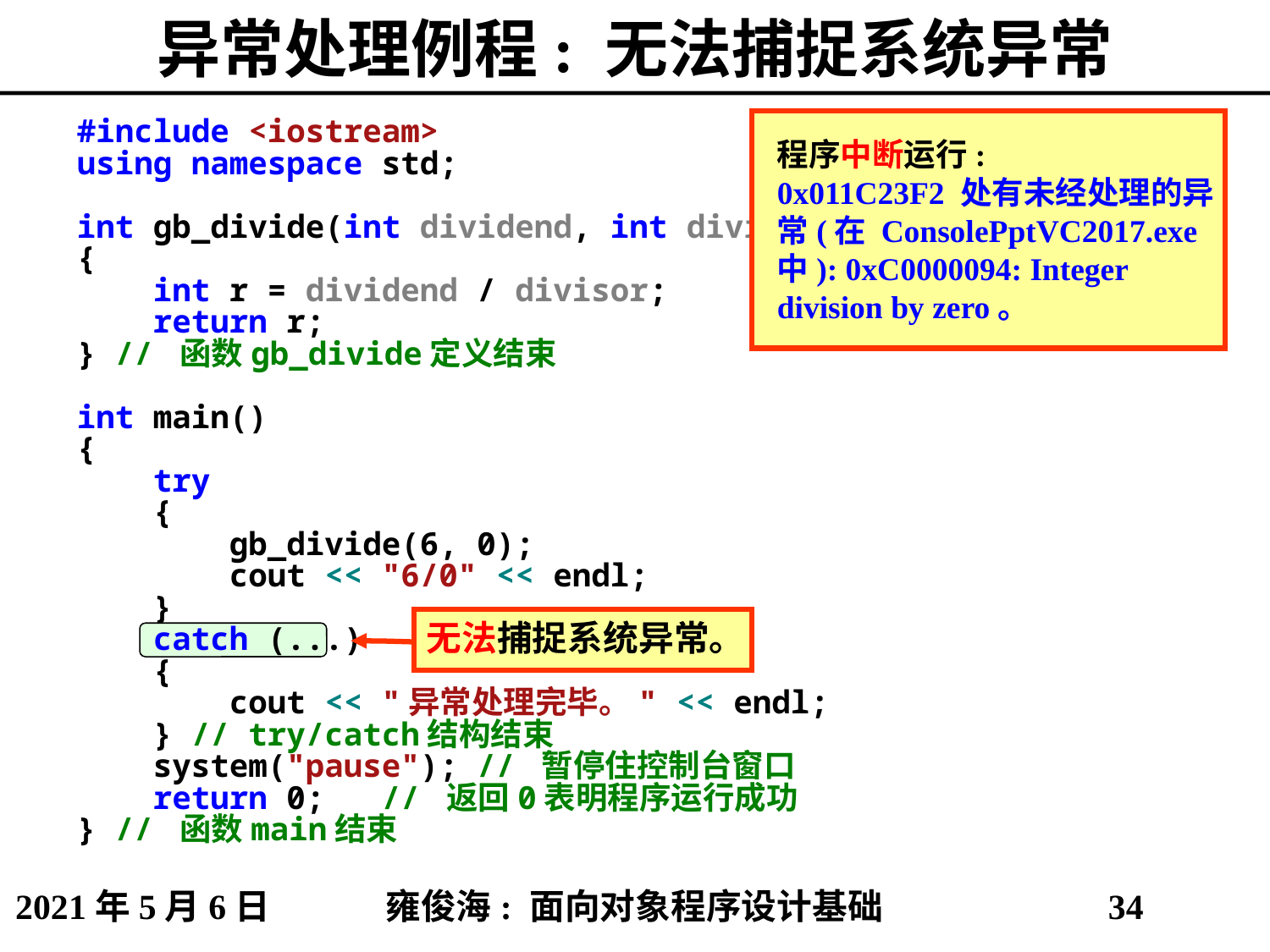

# 异常处理例程: 无法捕捉系统异常

程序中断运行:
0x011C23F2 处有未经处理的异常(在 ConsolePptVC2017.exe 中): 0xC0000094: Integer division by zero。
#include <iostream>
using namespace std;

int gb_divide(int dividend, int divisor)
{
    int r = dividend / divisor;
    return r;
} // 函数gb_divide定义结束

int main()
{
    try
    {
        gb_divide(6, 0);
        cout << "6/0" << endl;
    }
    catch (...)
    {
        cout << "异常处理完毕。" << endl;
    } // try/catch结构结束
    system("pause"); // 暂停住控制台窗口
    return 0;   // 返回0表明程序运行成功
} // 函数main结束
无法捕捉系统异常。

2021年5月6日
雍俊海: 面向对象程序设计基础
34